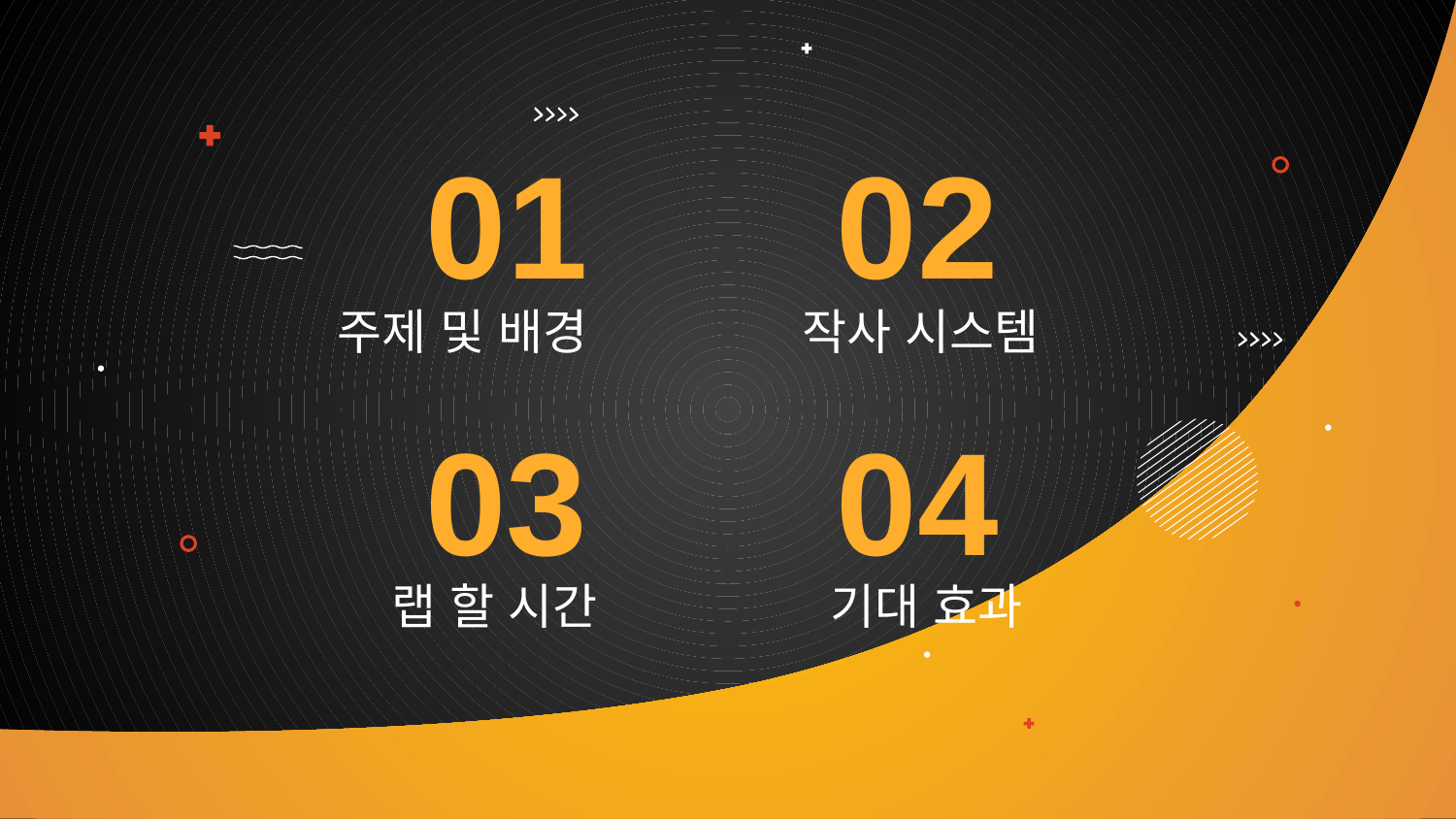

01
02
# 주제 및 배경
작사 시스템

03
04
랩 할 시간
기대 효과